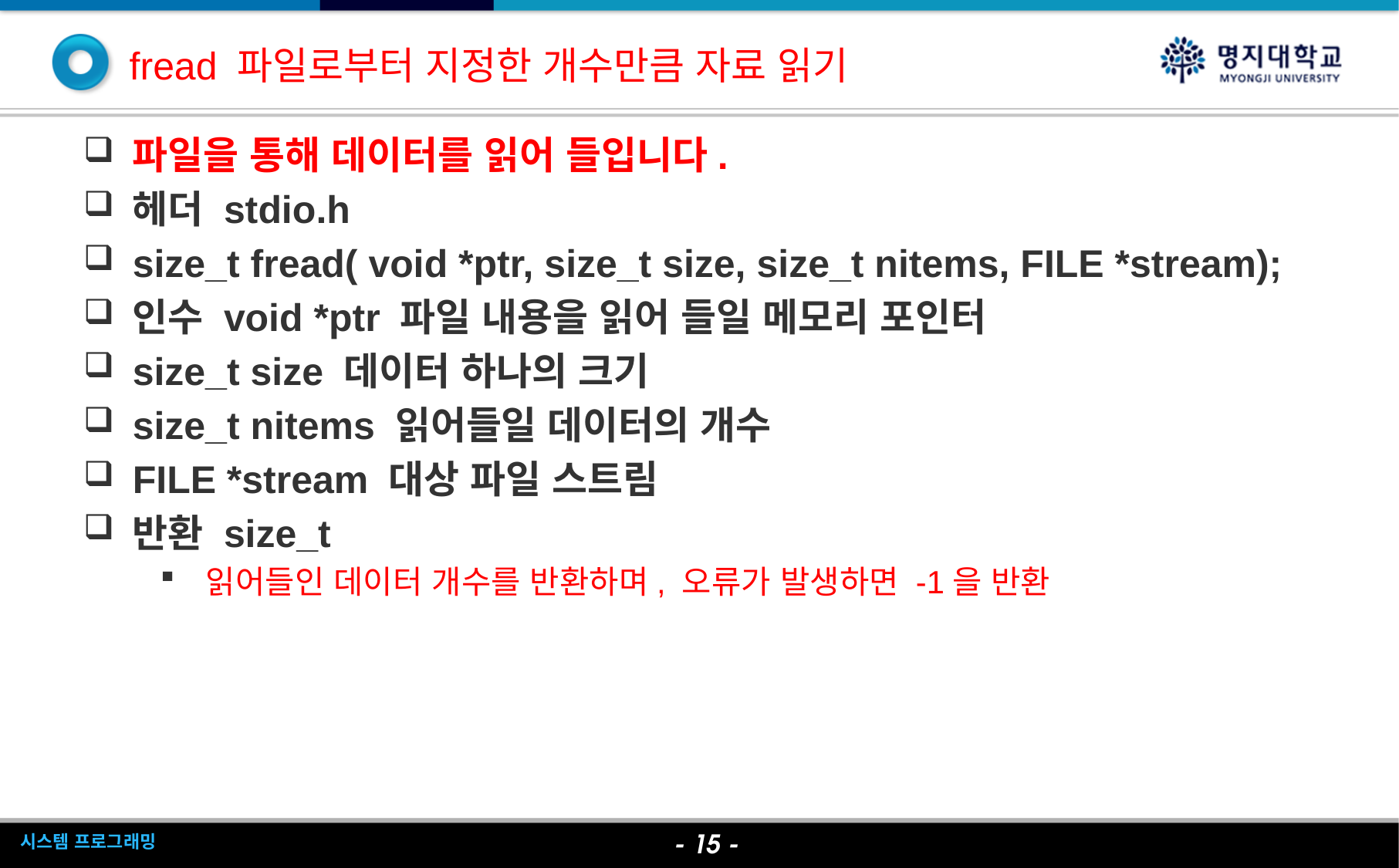

# fread 파일로부터 지정한 개수만큼 자료 읽기
파일을 통해 데이터를 읽어 들입니다.
헤더 stdio.h
size_t fread( void *ptr, size_t size, size_t nitems, FILE *stream);
인수 void *ptr 파일 내용을 읽어 들일 메모리 포인터
size_t size 데이터 하나의 크기
size_t nitems 읽어들일 데이터의 개수
FILE *stream 대상 파일 스트림
반환 size_t
읽어들인 데이터 개수를 반환하며, 오류가 발생하면 -1을 반환

- 15 -